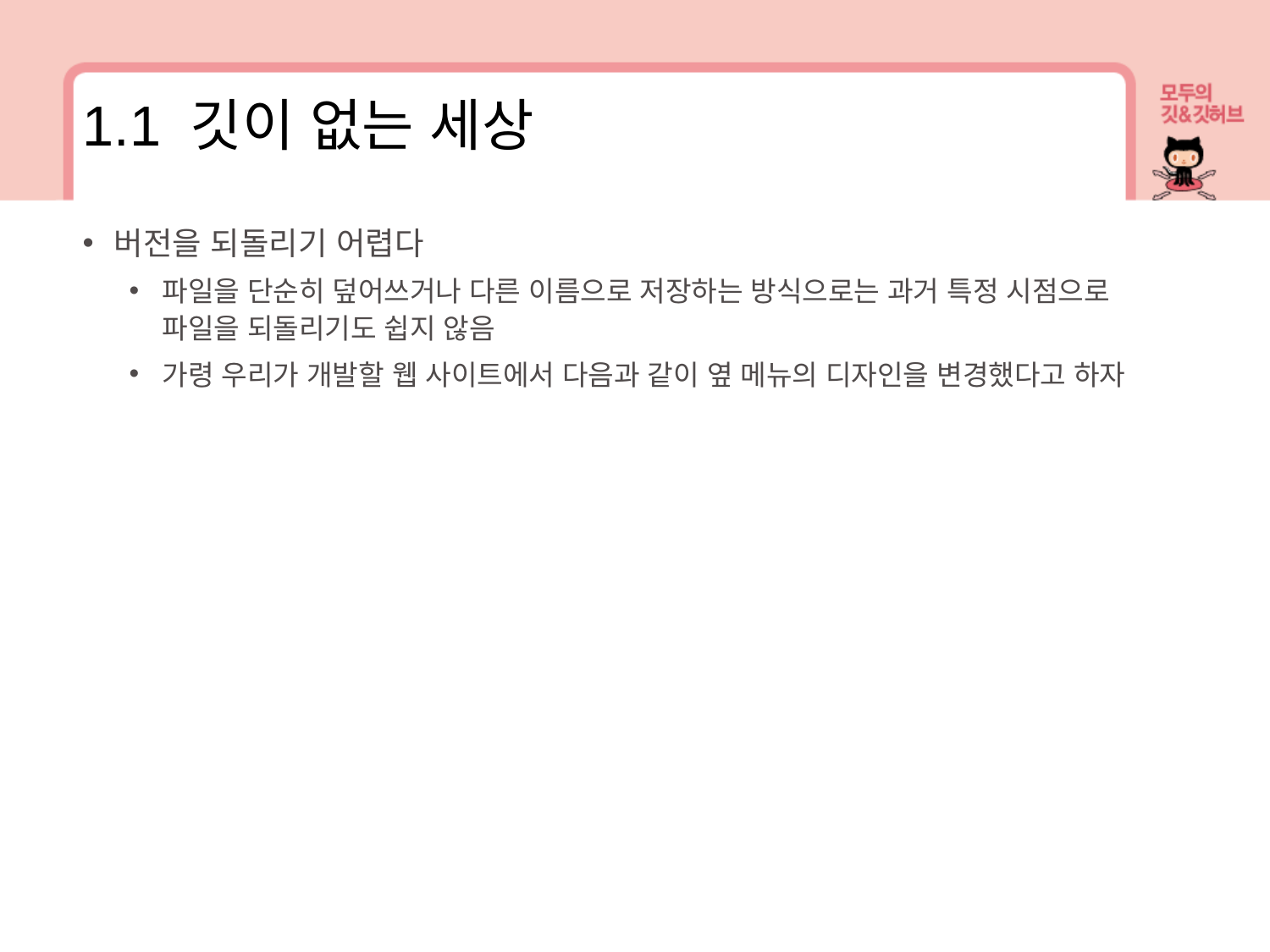

1.1 깃이 없는 세상
버전을 되돌리기 어렵다
파일을 단순히 덮어쓰거나 다른 이름으로 저장하는 방식으로는 과거 특정 시점으로 파일을 되돌리기도 쉽지 않음
가령 우리가 개발할 웹 사이트에서 다음과 같이 옆 메뉴의 디자인을 변경했다고 하자